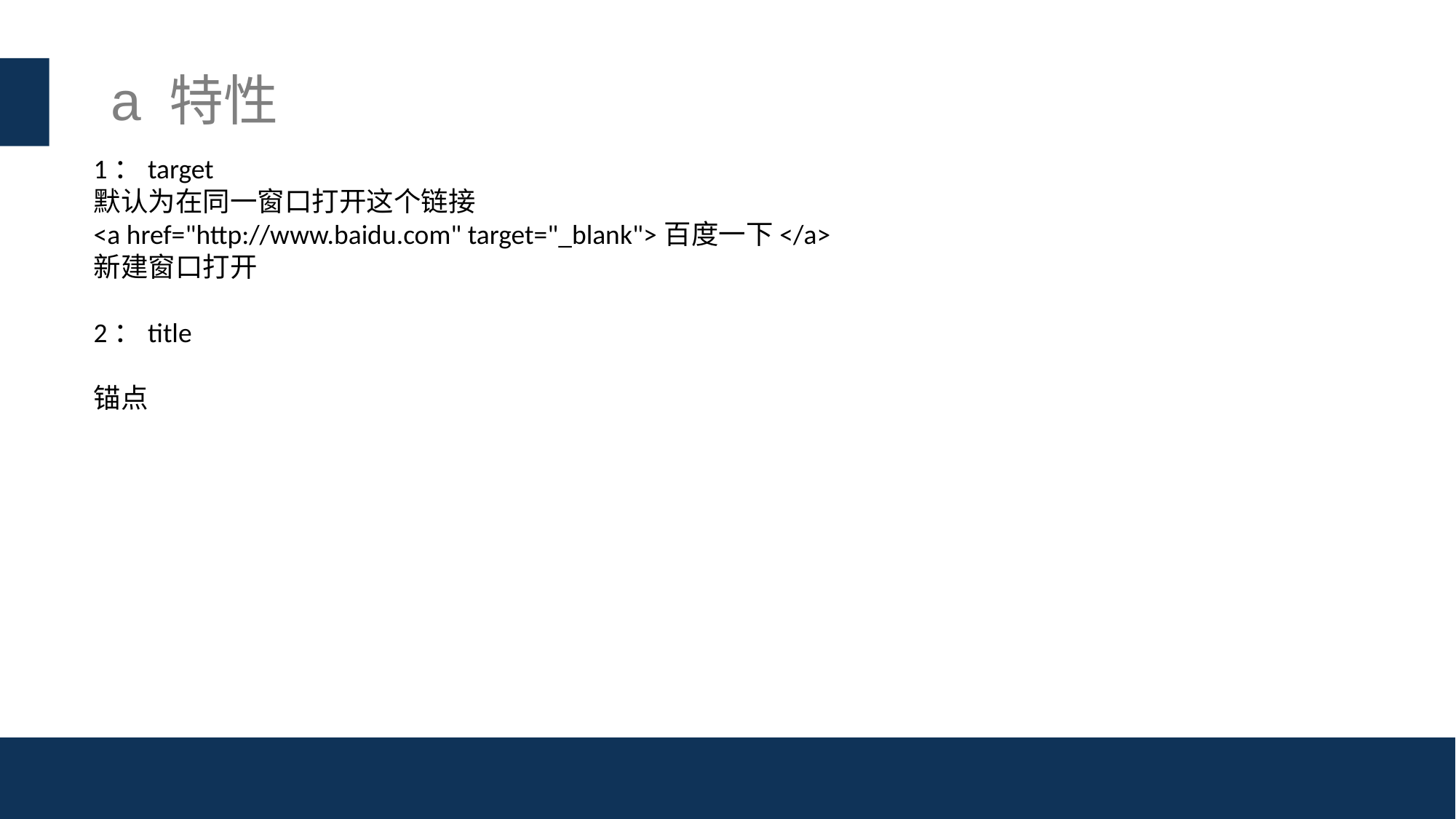

# a 特性

1：target
默认为在同一窗口打开这个链接
<a href="http://www.baidu.com" target="_blank">百度一下</a>
新建窗口打开

2：title

锚点